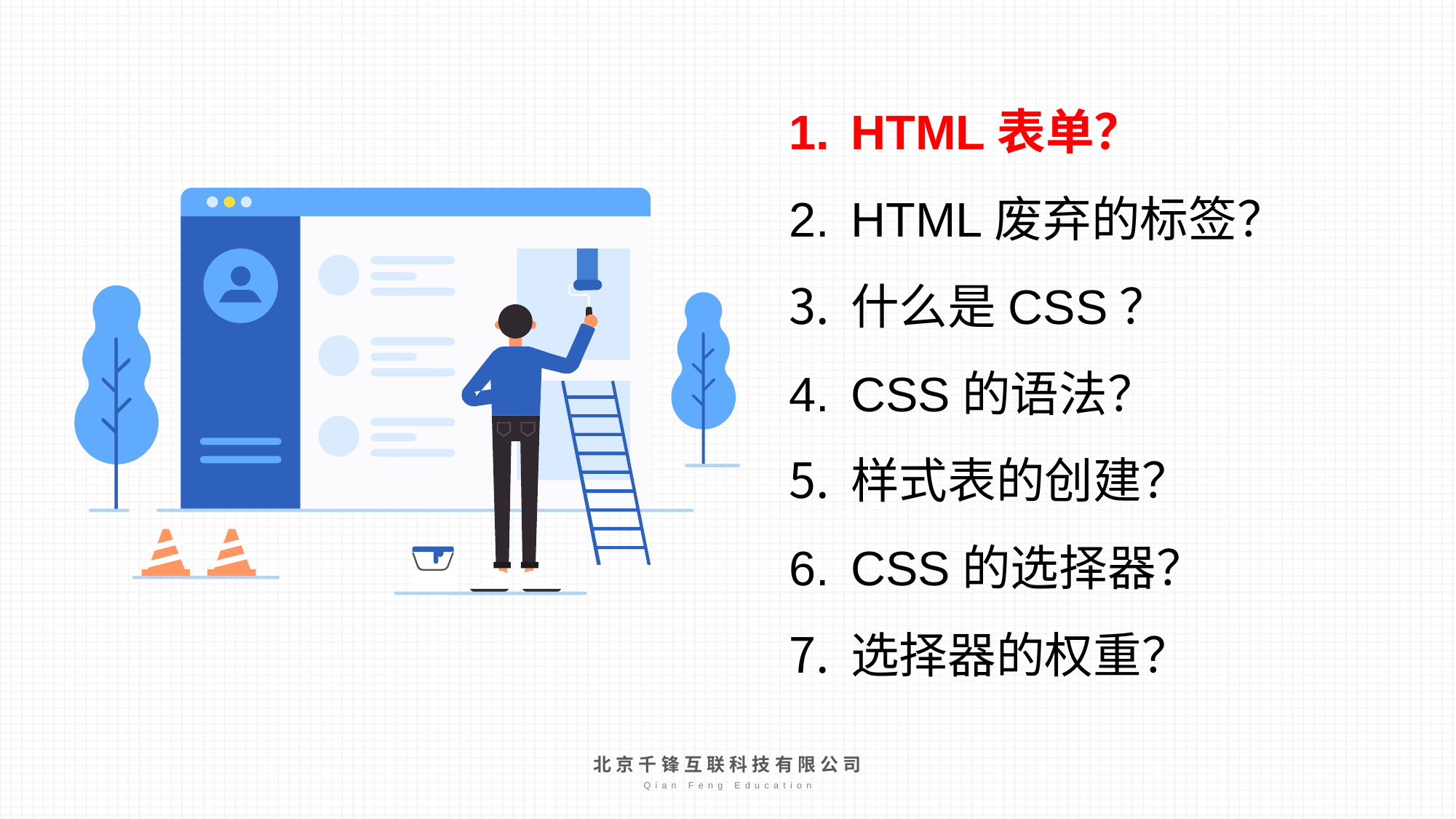

HTML表单？
HTML废弃的标签？
什么是CSS？
CSS的语法？
样式表的创建？
CSS的选择器？
选择器的权重？